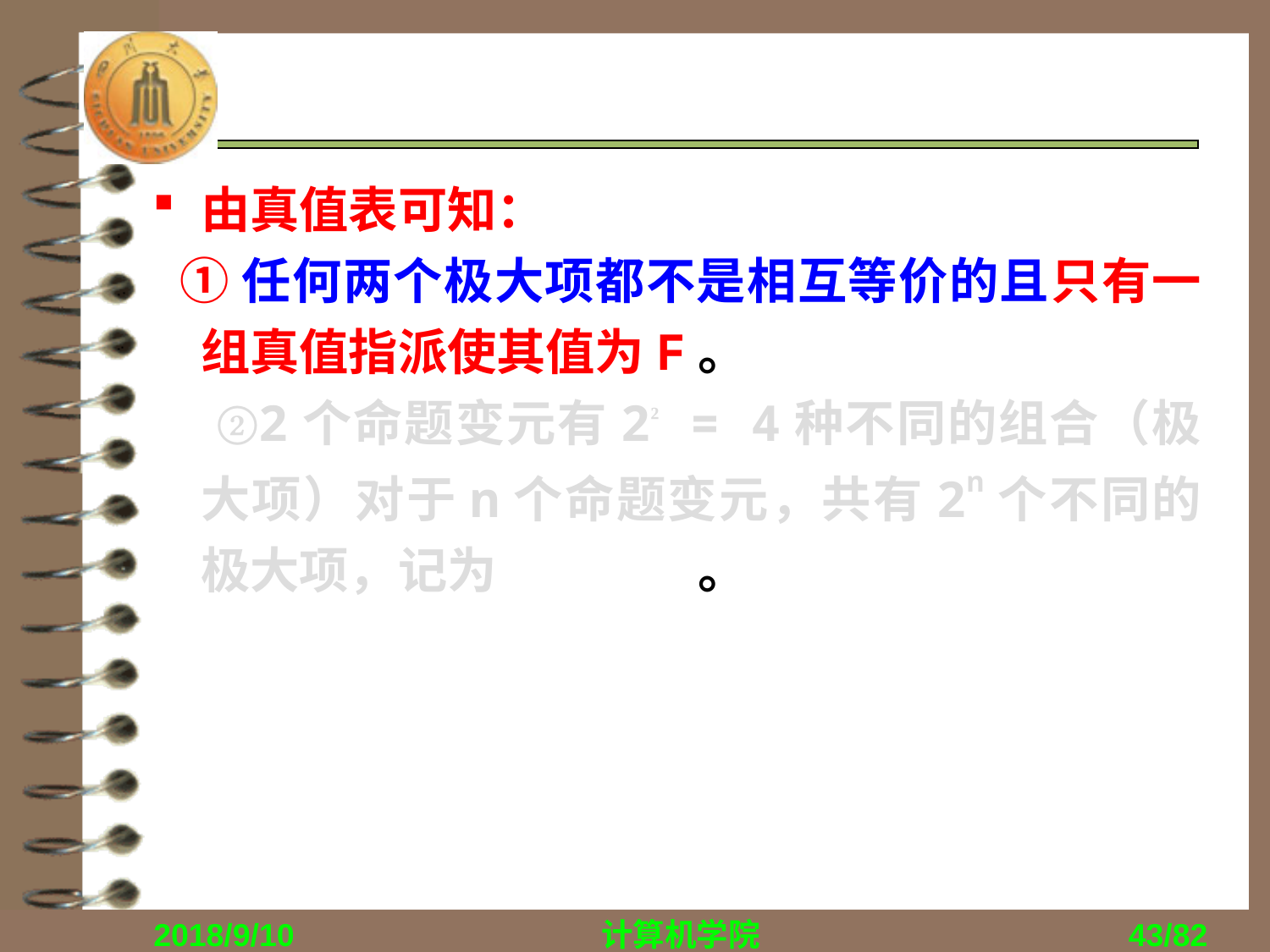

由真值表可知：
  ①任何两个极大项都不是相互等价的且只有一组真值指派使其值为F。
  ②2个命题变元有2² = 4种不同的组合（极大项）对于n个命题变元，共有2n个不同的极大项，记为                  。
2018/9/10
计算机学院
43/82